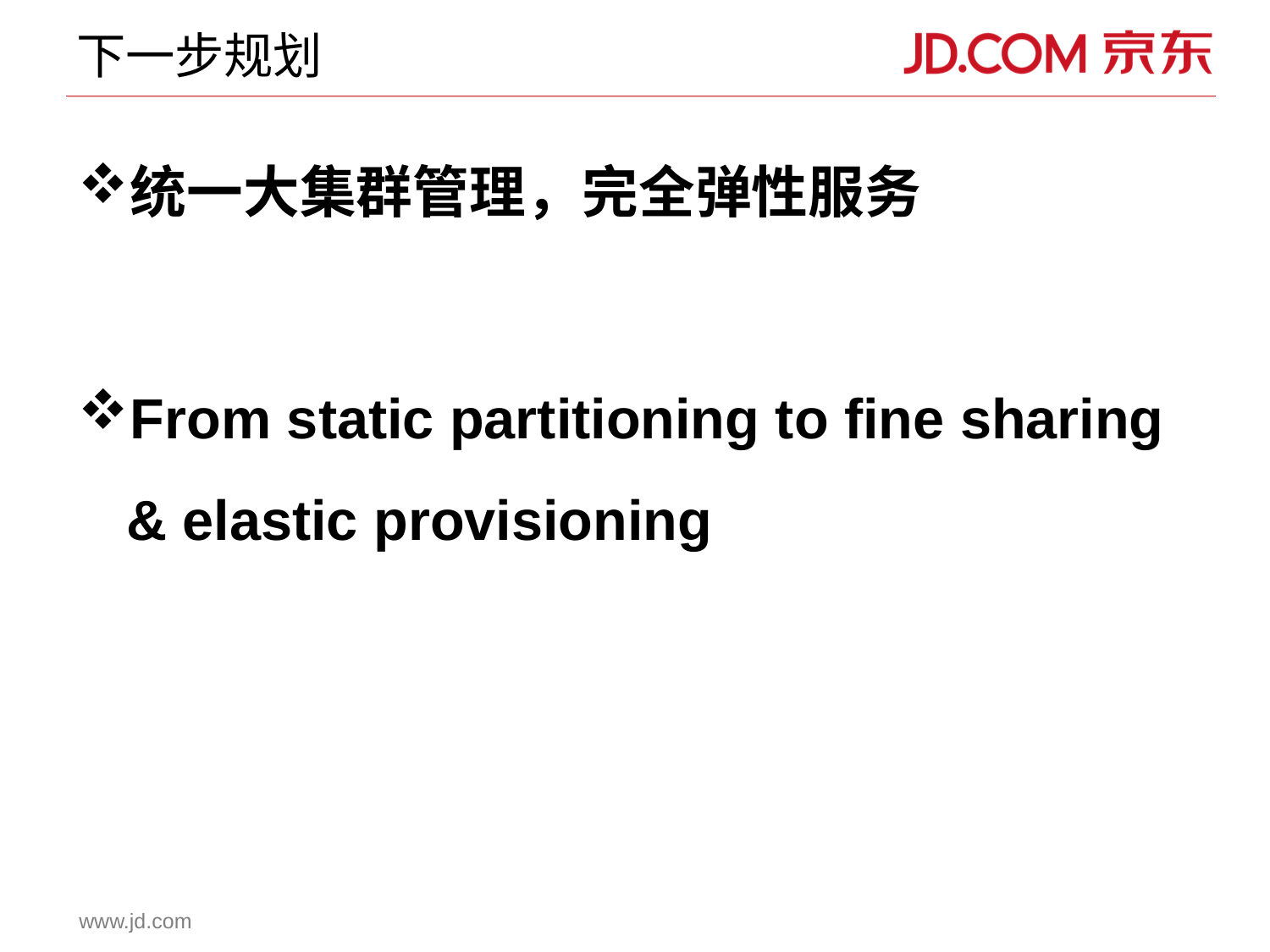

# 下一步规划
统一大集群管理，完全弹性服务

From static partitioning to fine sharing & elastic provisioning